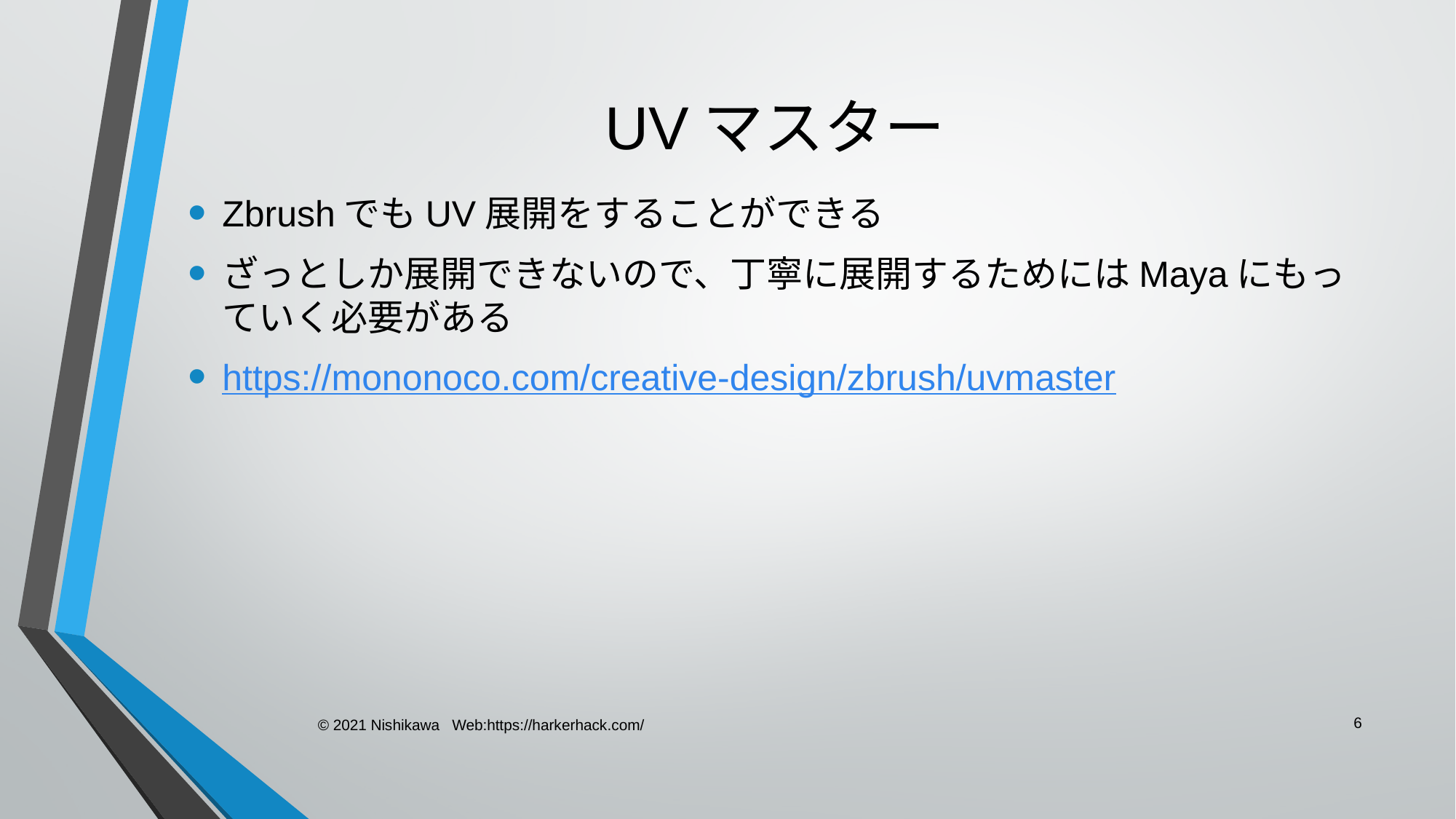

# UVマスター
ZbrushでもUV展開をすることができる
ざっとしか展開できないので、丁寧に展開するためにはMayaにもっていく必要がある
https://mononoco.com/creative-design/zbrush/uvmaster

6
© 2021 Nishikawa   Web:https://harkerhack.com/